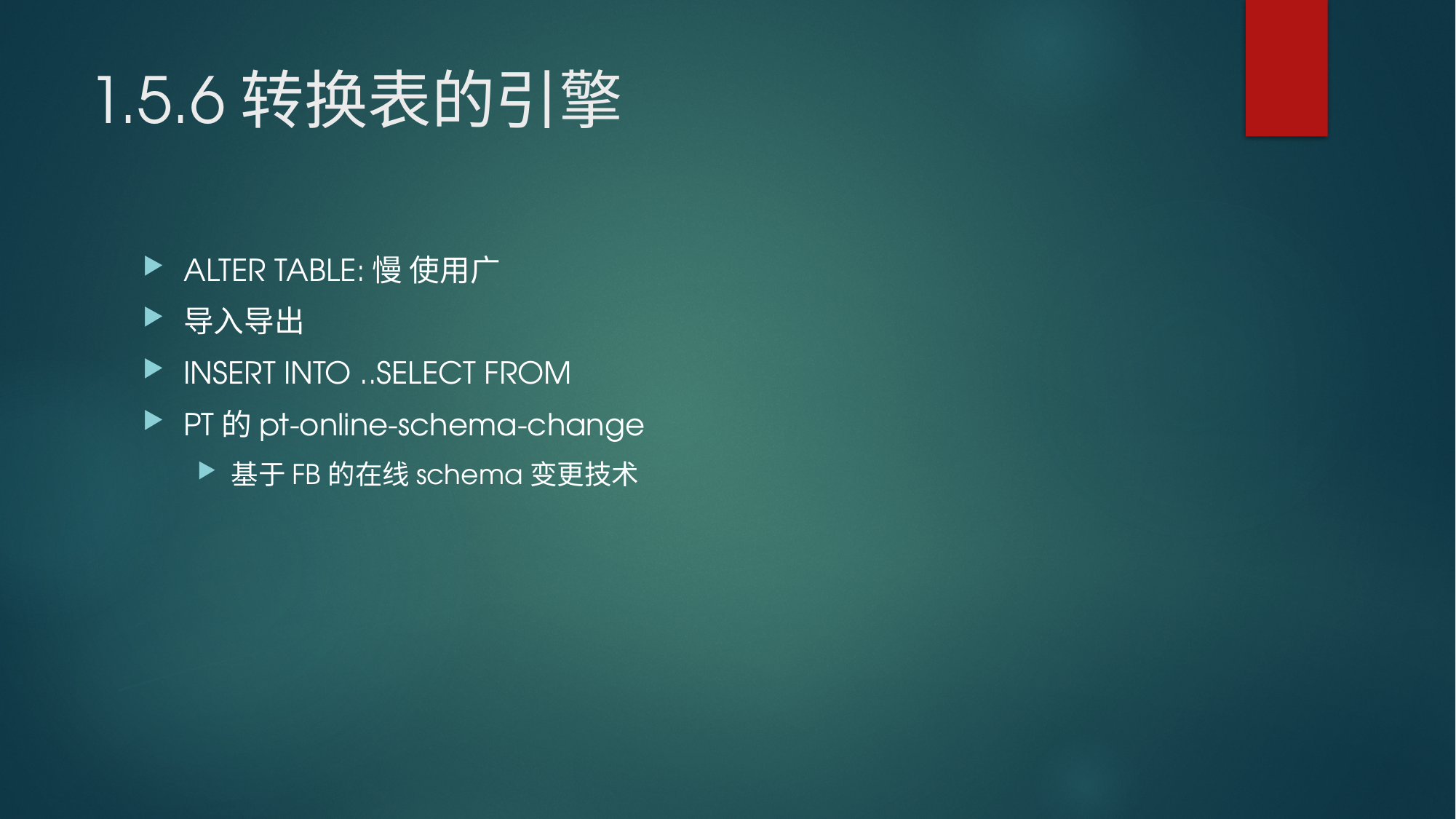

# 1.5.6转换表的引擎
ALTER TABLE:慢 使用广
导入导出
INSERT INTO ..SELECT FROM
PT的pt-online-schema-change
基于FB的在线schema变更技术